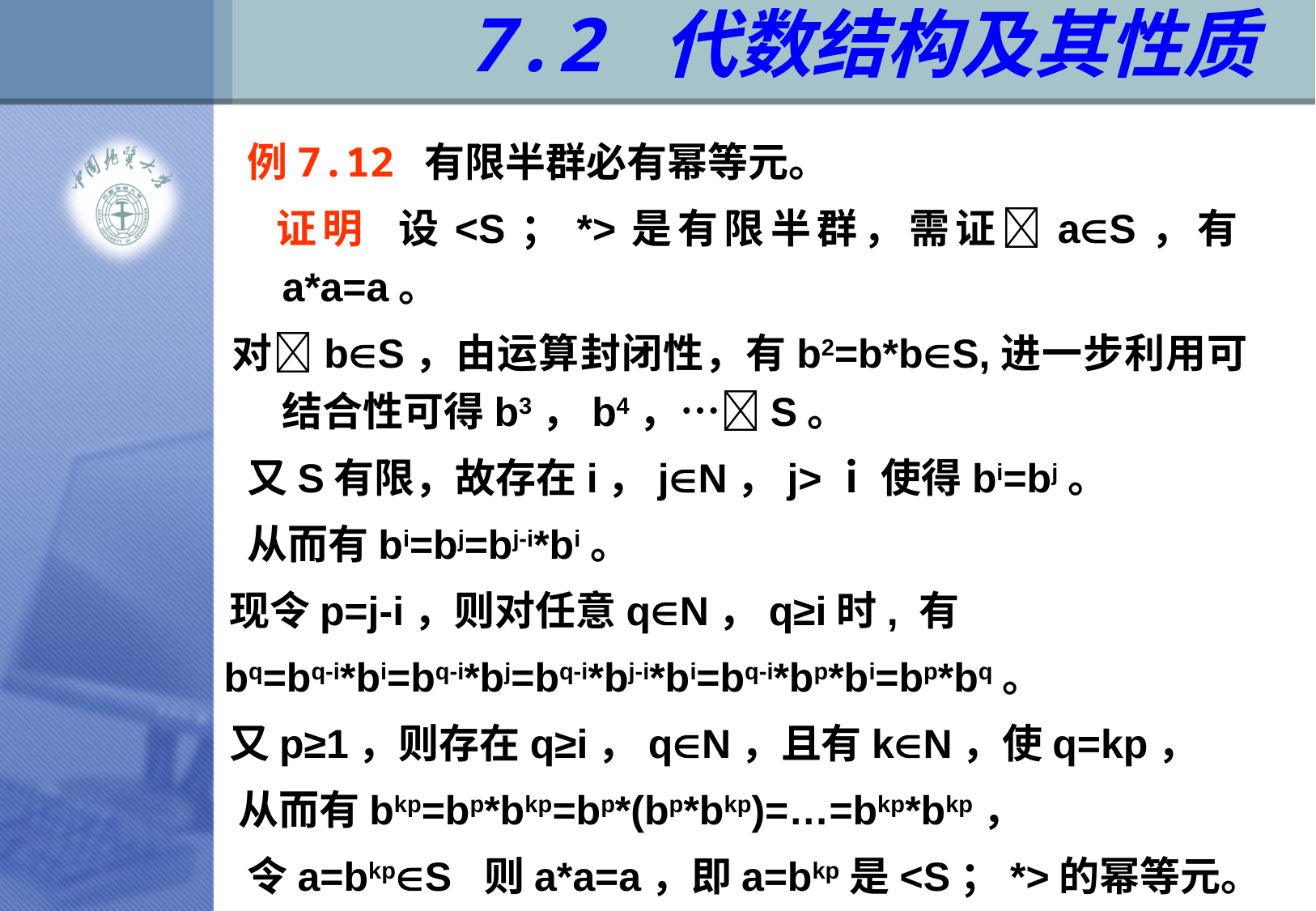

# 7.2 代数结构及其性质
    例7.12  有限半群必有幂等元。
    证明  设<S；*>是有限半群，需证∃a∈S，有a*a=a。
  对∀b∈S，由运算封闭性，有b2=b*b∈S,进一步利用可结合性可得b3，b4，…∈S。
    又S有限，故存在i，j∈N，j>ｉ 使得bi=bj。
    从而有bi=bj=bj-i*bi。
  现令p=j-i，则对任意q∈N，q≥i时, 有
  bq=bq-i*bi=bq-i*bj=bq-i*bj-i*bi=bq-i*bp*bi=bp*bq。
  又p≥1，则存在q≥i，q∈N，且有k∈N，使q=kp，
   从而有bkp=bp*bkp=bp*(bp*bkp)=…=bkp*bkp，
    令a=bkp∈S  则a*a=a，即a=bkp是<S；*>的幂等元。